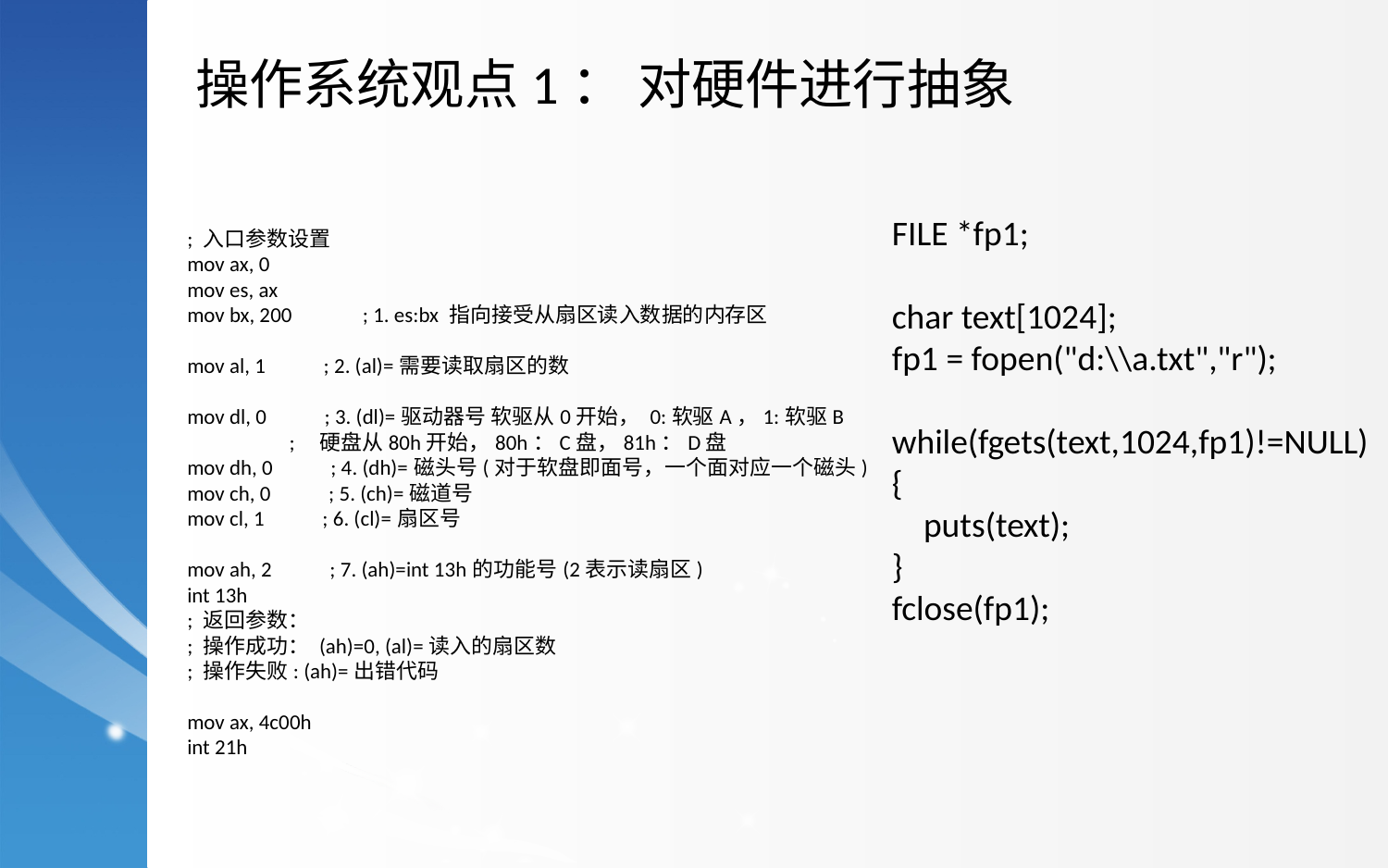

操作系统观点1： 对硬件进行抽象

; 入口参数设置
mov ax, 0
mov es, ax
mov bx, 200        　; 1. es:bx 指向接受从扇区读入数据的内存区

mov al, 1            ; 2. (al)=需要读取扇区的数

mov dl, 0            ; 3. (dl)=驱动器号 软驱从0开始， 0:软驱A，1:软驱B
                     ;    硬盘从80h开始，80h：C盘，81h：D盘
mov dh, 0            ; 4. (dh)=磁头号(对于软盘即面号，一个面对应一个磁头)
mov ch, 0            ; 5. (ch)=磁道号
mov cl, 1            ; 6. (cl)=扇区号

mov ah, 2            ; 7. (ah)=int 13h的功能号(2表示读扇区)
int 13h
; 返回参数：
; 操作成功： (ah)=0, (al)=读入的扇区数
; 操作失败: (ah)=出错代码

mov ax, 4c00h
int 21h
FILE *fp1;

char text[1024];
fp1 = fopen("d:\\a.txt","r");

while(fgets(text,1024,fp1)!=NULL)
{
    puts(text);
}
fclose(fp1);